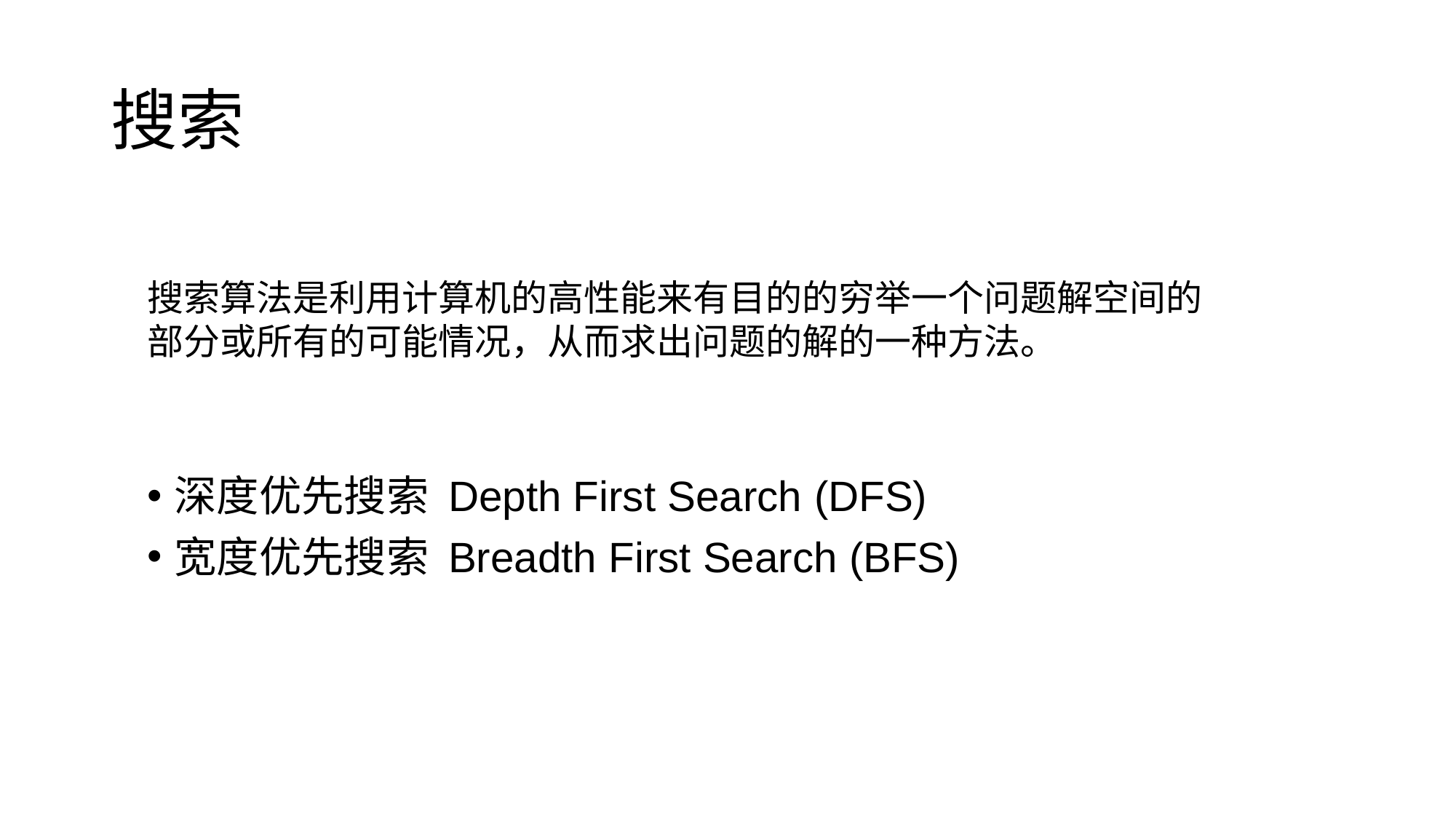

# 搜索
搜索算法是利用计算机的高性能来有目的的穷举一个问题解空间的部分或所有的可能情况，从而求出问题的解的一种方法。
深度优先搜索 Depth First Search (DFS)
宽度优先搜索 Breadth First Search (BFS)